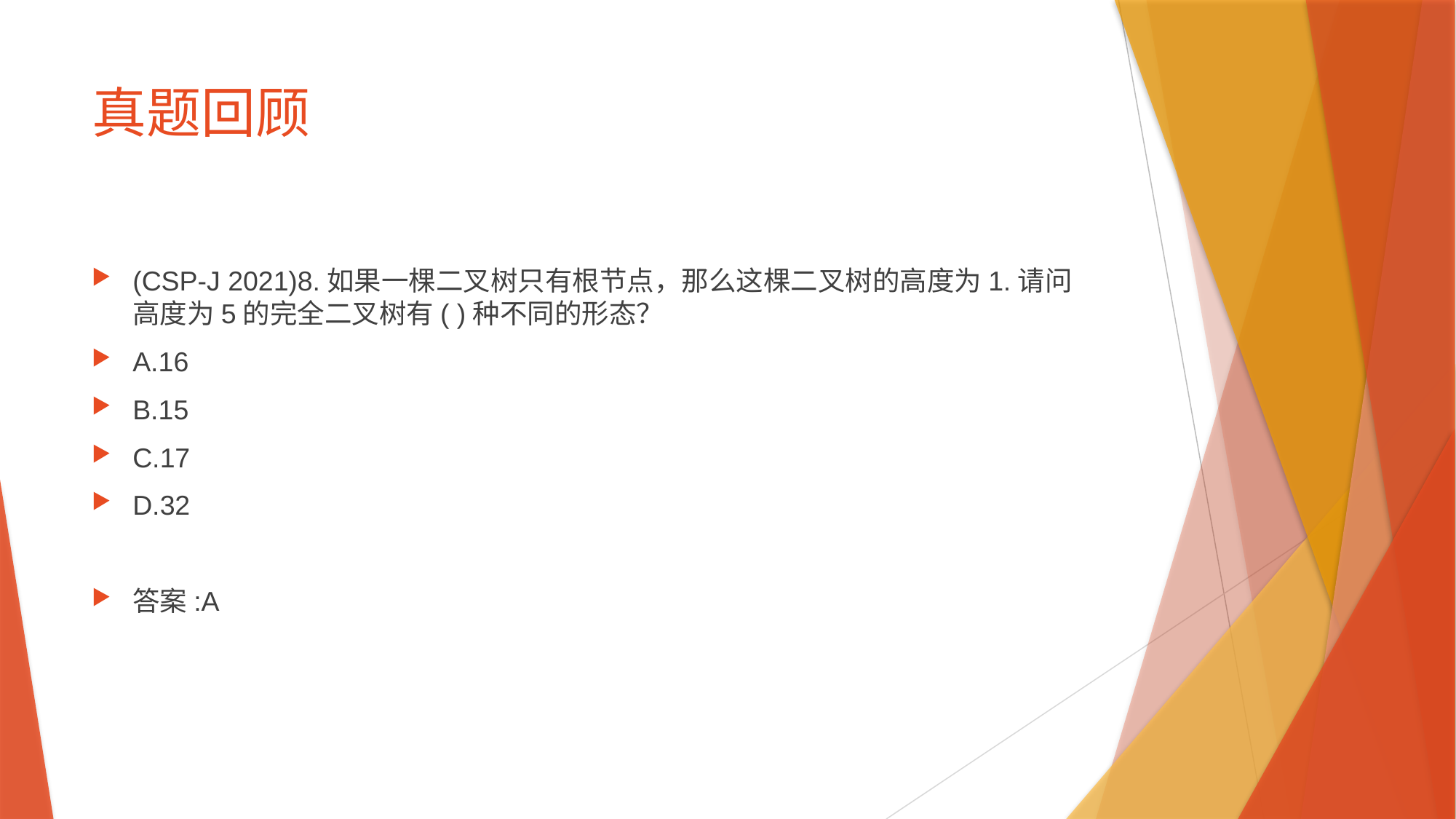

# 真题回顾
(CSP-J 2021)8.如果一棵二叉树只有根节点，那么这棵二叉树的高度为1.请问高度为5的完全二叉树有( )种不同的形态？
A.16
B.15
C.17
D.32

答案:A